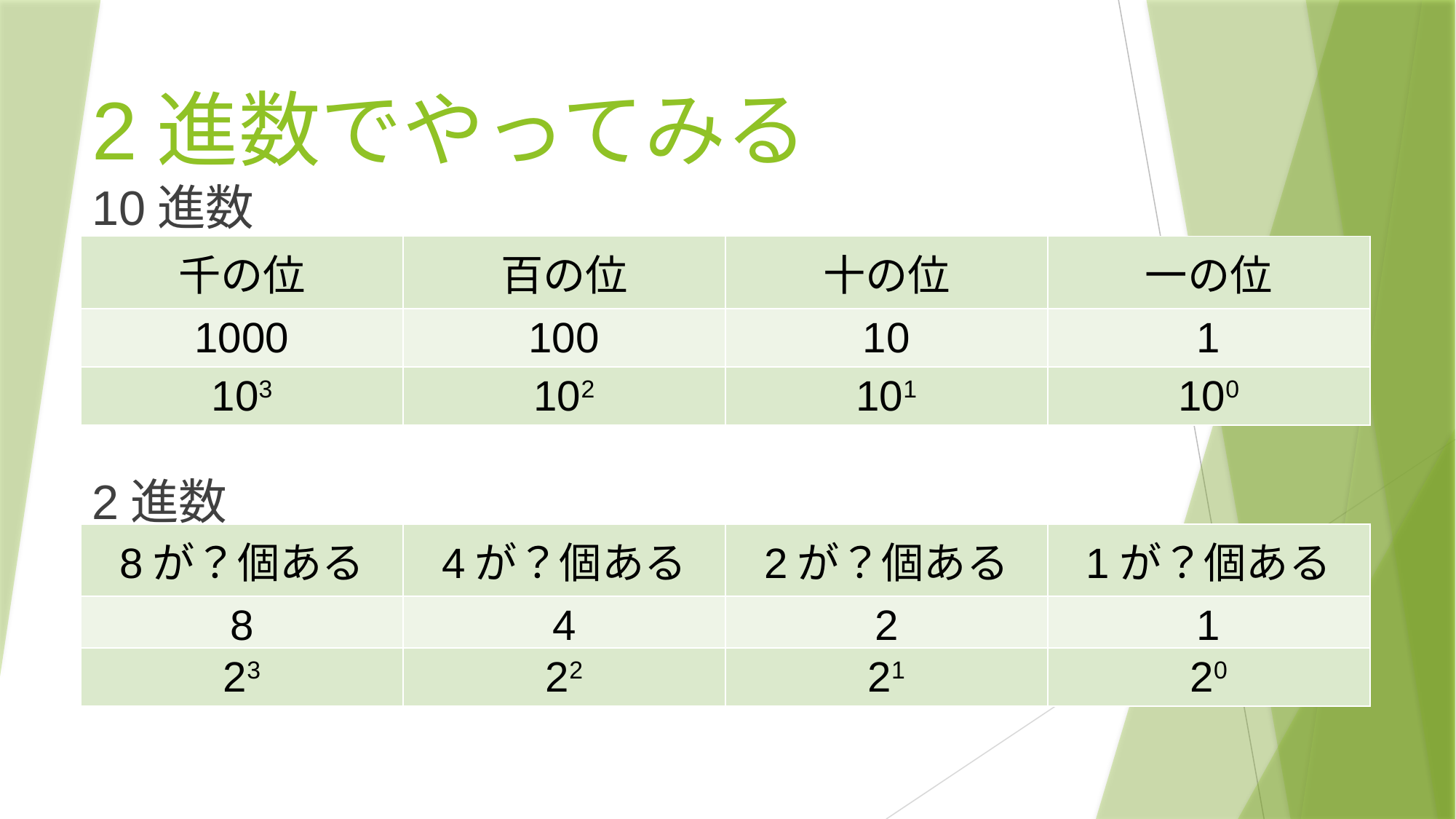

# 2進数でやってみる
10進数

2進数

| 千の位 | 百の位 | 十の位 | 一の位 |
| --- | --- | --- | --- |
| 1000 | 100 | 10 | 1 |
| 103 | 102 | 101 | 100 |
| 8が？個ある | 4が？個ある | 2が？個ある | 1が？個ある |
| --- | --- | --- | --- |
| 8 | 4 | 2 | 1 |
| 23 | 22 | 21 | 20 |
| --- | --- | --- | --- |